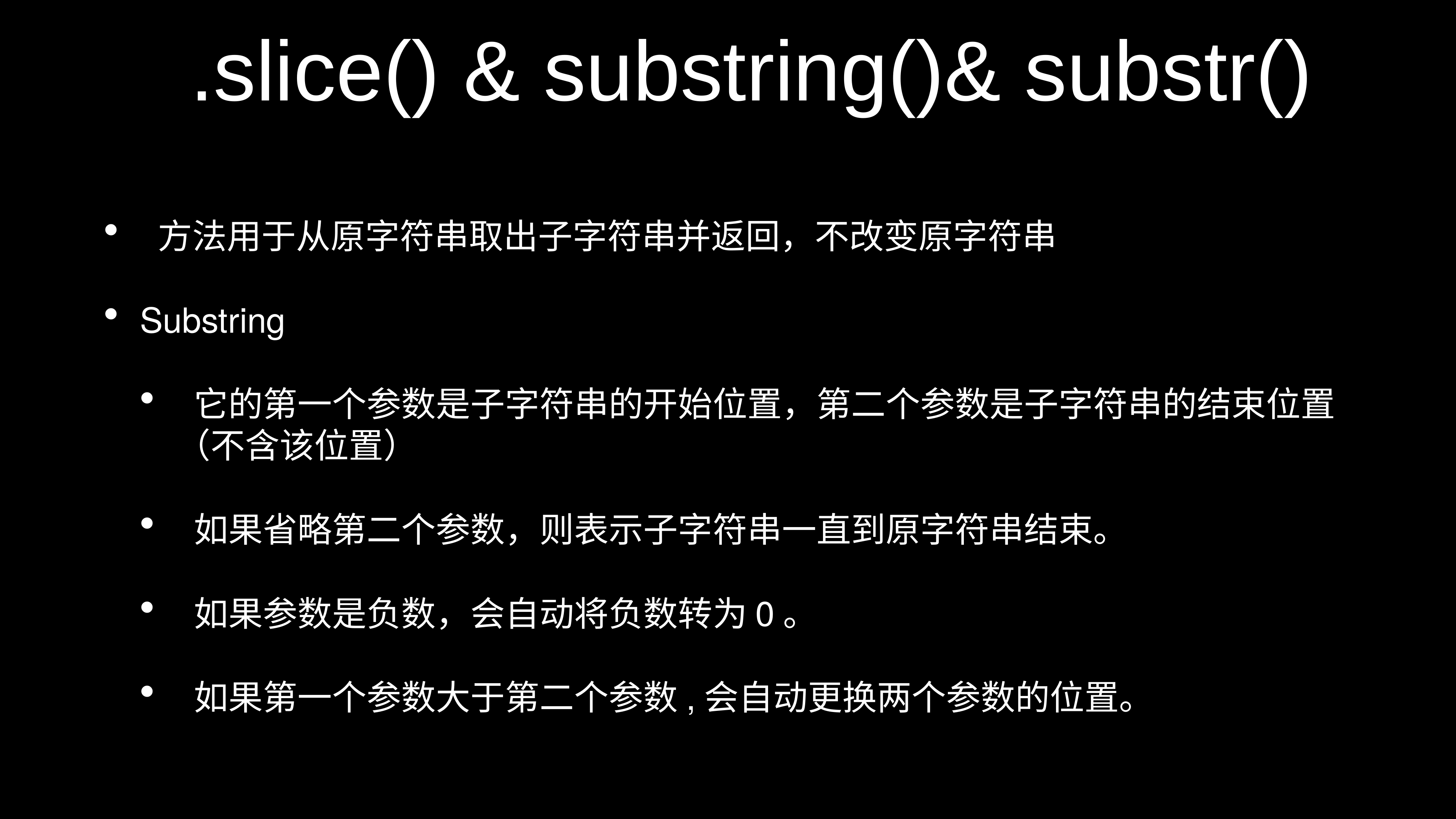

# .slice() & substring()& substr()
 方法用于从原字符串取出子字符串并返回，不改变原字符串
Substring
 它的第一个参数是子字符串的开始位置，第二个参数是子字符串的结束位置（不含该位置）
 如果省略第二个参数，则表示子字符串一直到原字符串结束。
 如果参数是负数，会自动将负数转为0。
 如果第一个参数大于第二个参数,会自动更换两个参数的位置。